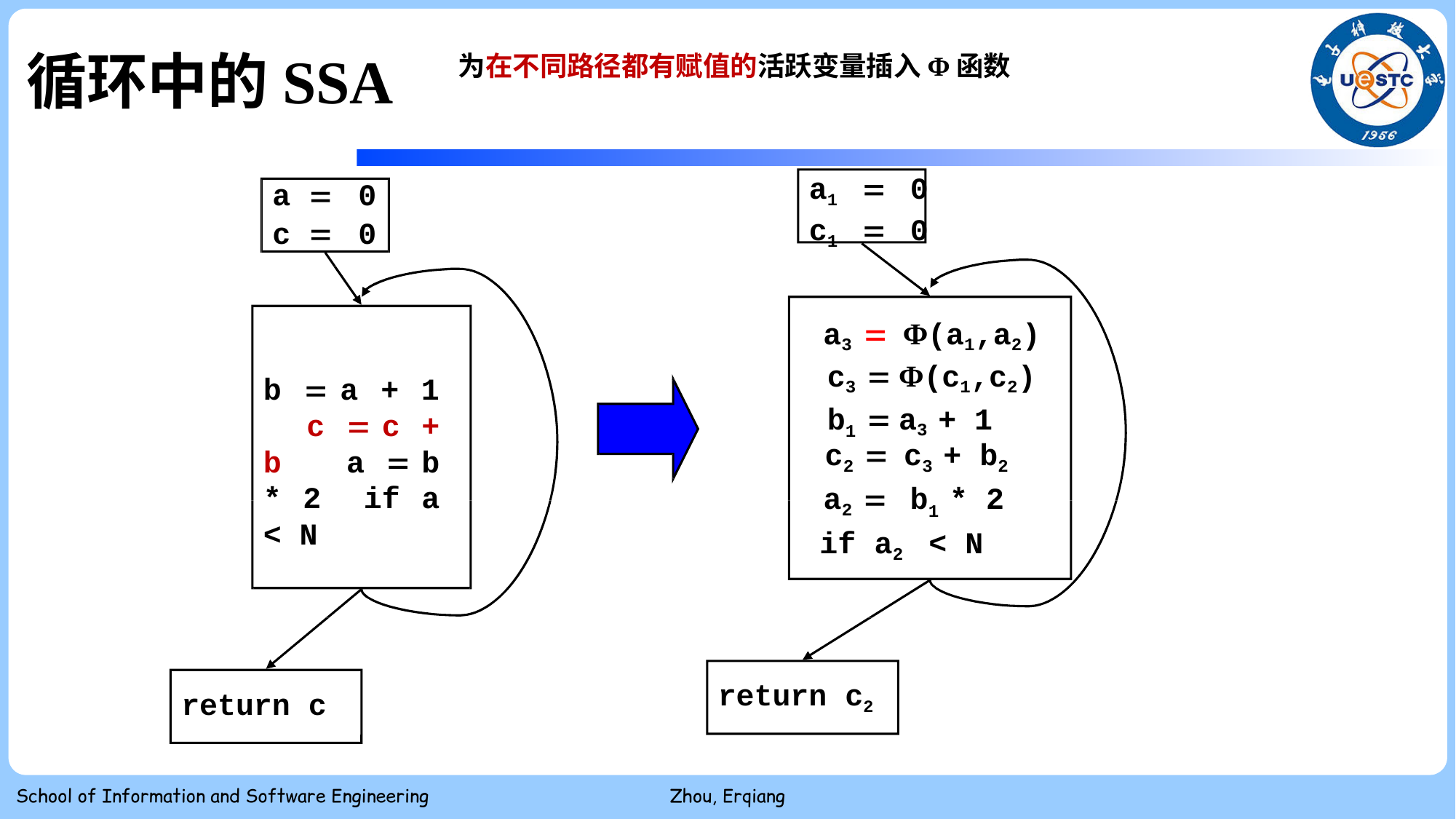

# 循环中的SSA
为在不同路径都有赋值的活跃变量插入Φ函数
a1	=	0
c1	=	0

a =	0
c =	0

a3 = Φ(a1,a2)
c3 = Φ(c1,c2)
b = a + 1   c = c + b   a = b * 2  if a < N
b1 = a3 + 1
c2 = c3 + b2
a2 =  b1 * 2

if a2			< N

return c2
return c
School of Information and Software Engineering
Zhou, Erqiang
74